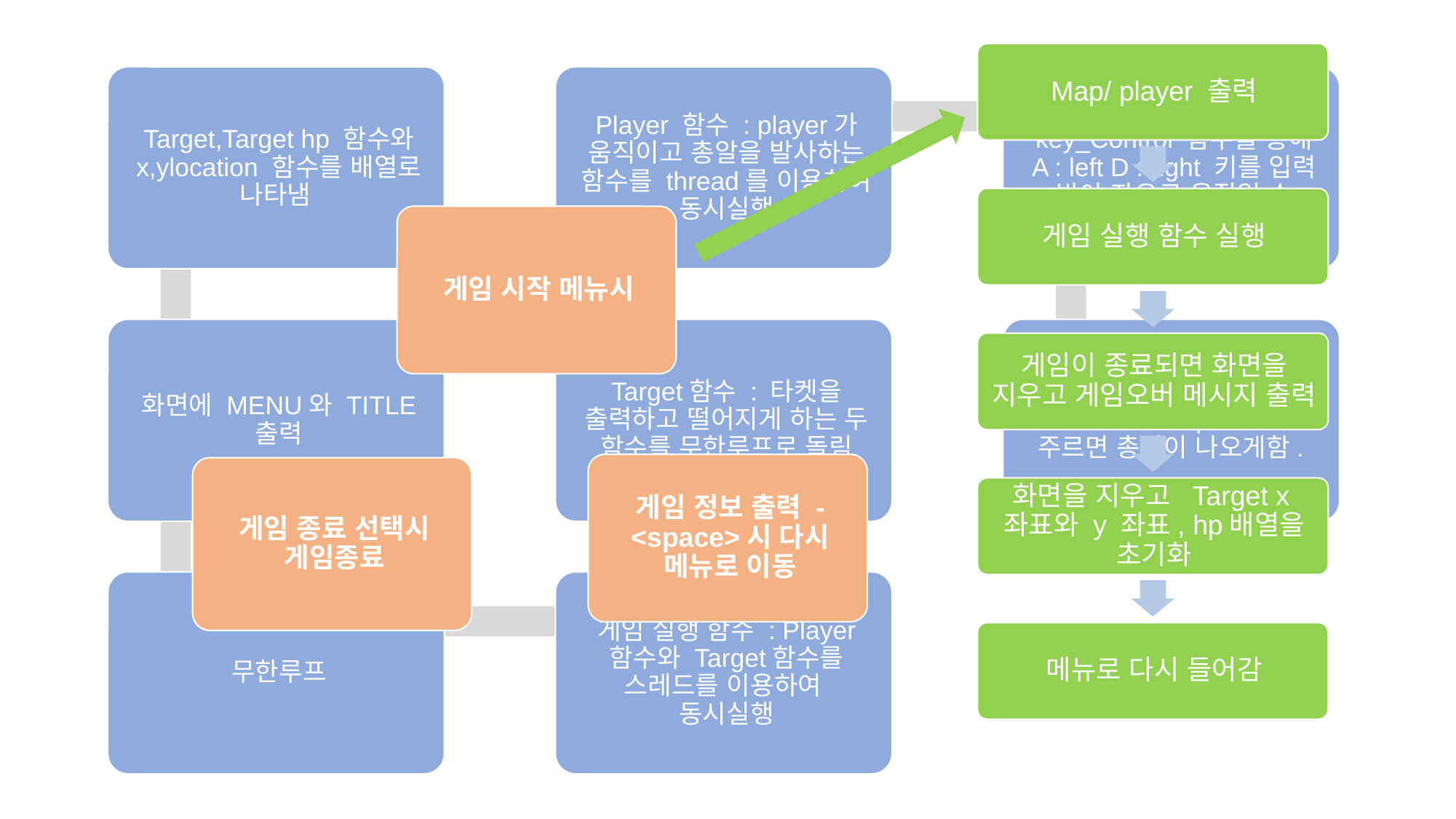

Map/ player 출력

게임 실행 함수 실행

게임이 종료되면 화면을 지우고 게임오버 메시지 출력

화면을 지우고  Target x좌표와 y 좌표, hp배열을 초기화

메뉴로 다시 들어감
Target,Target hp 함수와 x,ylocation 함수를 배열로 나타냄
화면에 MENU와 TITLE 출력
무한루프
게임 실행 함수 : Player 함수와 Target함수를 스레드를 이용하여  동시실행
Target함수 : 타켓을 출력하고 떨어지게 하는 두 함수를 무한루프로 돌림
Player 함수 : player가 움직이고 총알을 발사하는 함수를 thread를 이용하여 동시실행
Player_move : key_Control 함수를 통해 A : left D : right 키를 입력 받아 좌우로 움질일 수 있게함.
Bullet 함수 : key_Control 함수를 통해 <space>키를 주르면 총알이 나오게함.
게임 종료 선택시 게임종료

게임 정보 출력 - <space>시 다시 메뉴로 이동

게임 시작 메뉴시